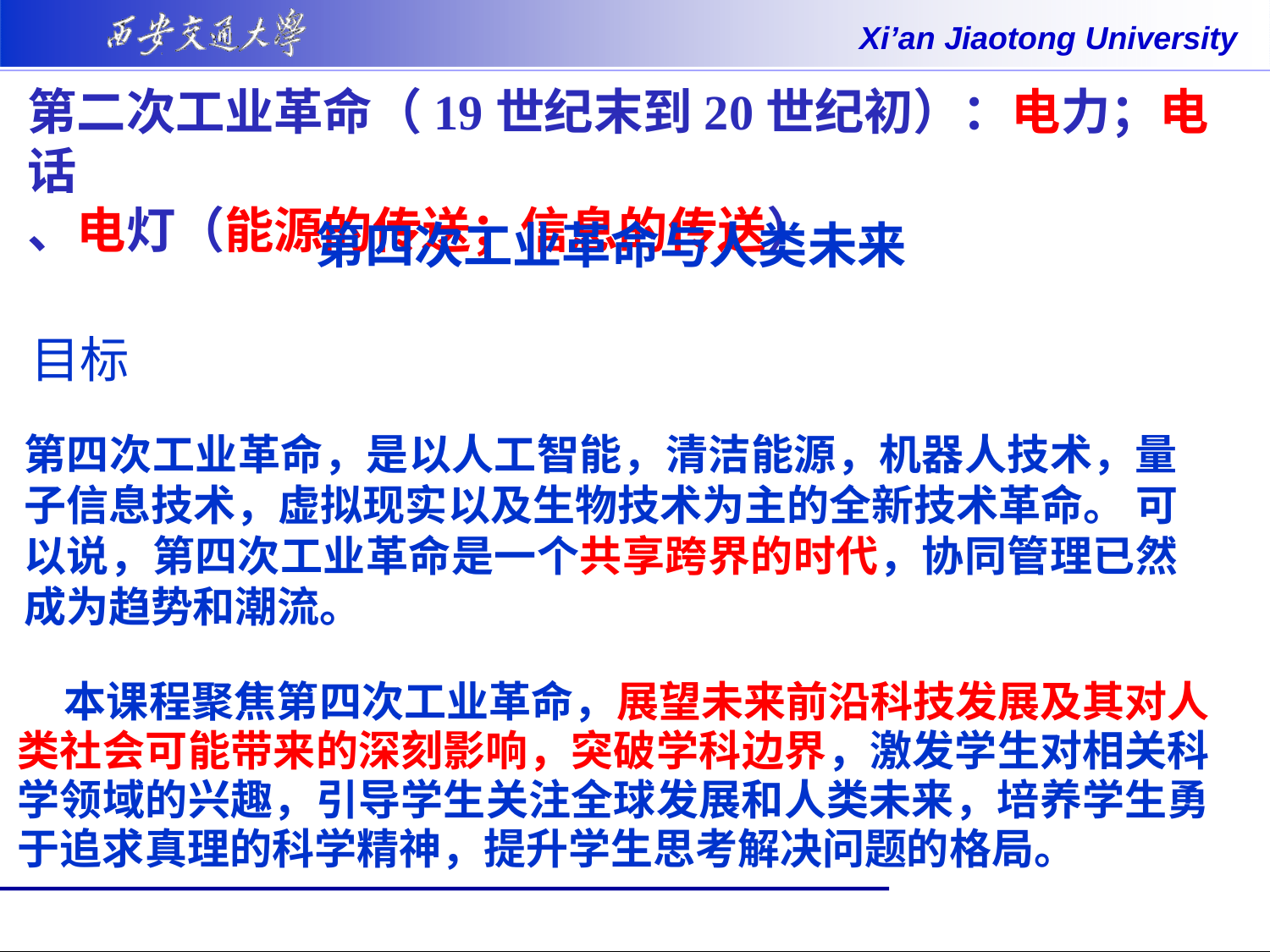

Xi’an Jiaotong University

# 第二次工业革命（19世纪末到20世纪初）：电力；电话
、电灯（能源的传送；信息的传送）
第四次工业革命与人类未来
目标
第四次工业革命，是以人工智能，清洁能源，机器人技术，量 子信息技术，虚拟现实以及生物技术为主的全新技术革命。 可 以说，第四次工业革命是一个共享跨界的时代，协同管理已然 成为趋势和潮流。
本课程聚焦第四次工业革命，展望未来前沿科技发展及其对人 类社会可能带来的深刻影响，突破学科边界，激发学生对相关科 学领域的兴趣，引导学生关注全球发展和人类未来，培养学生勇 于追求真理的科学精神，提升学生思考解决问题的格局。